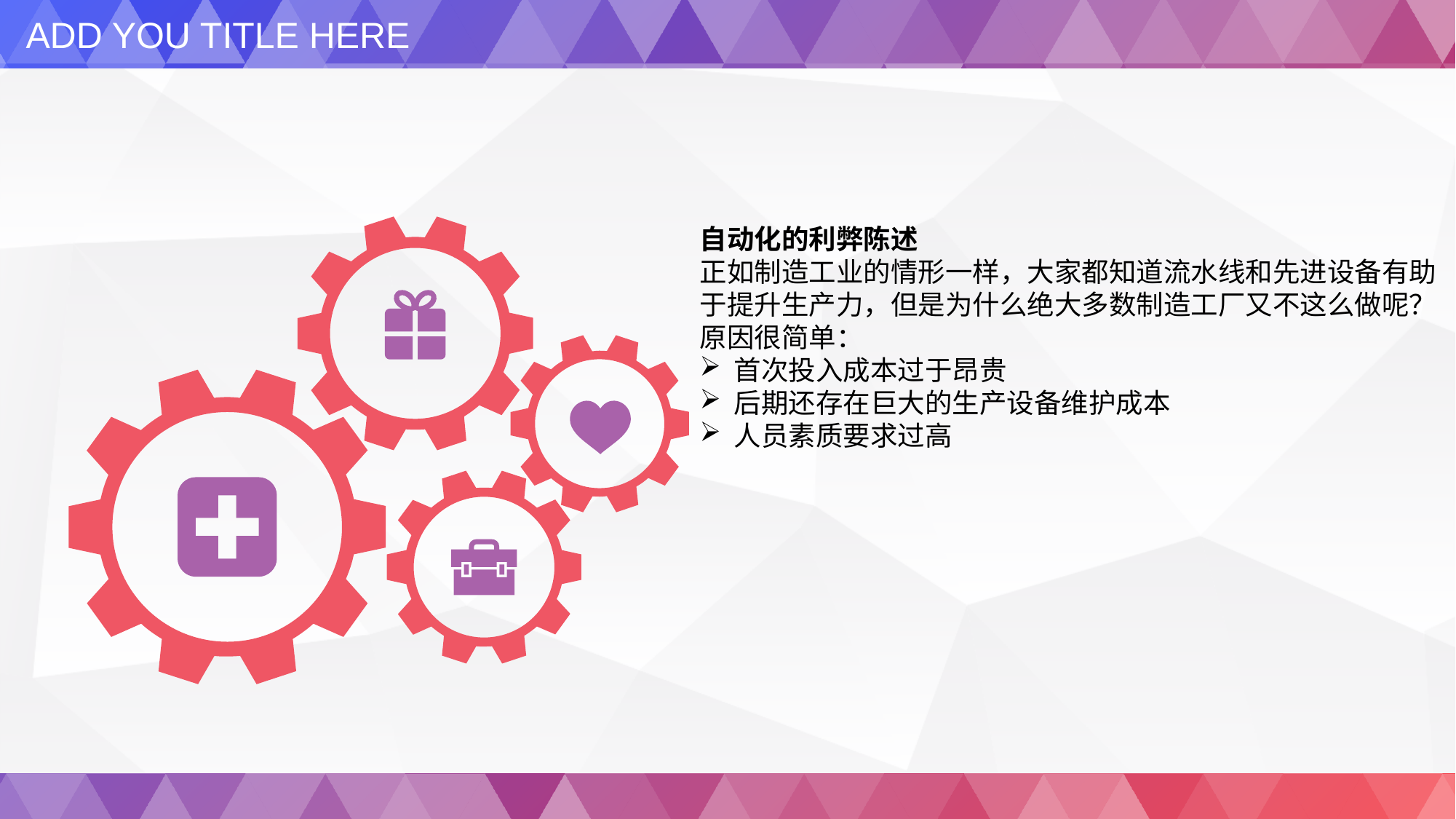

ADD YOU TITLE HERE
自动化的利弊陈述
正如制造工业的情形一样，大家都知道流水线和先进设备有助于提升生产力，但是为什么绝大多数制造工厂又不这么做呢？原因很简单：
首次投入成本过于昂贵
后期还存在巨大的生产设备维护成本
人员素质要求过高